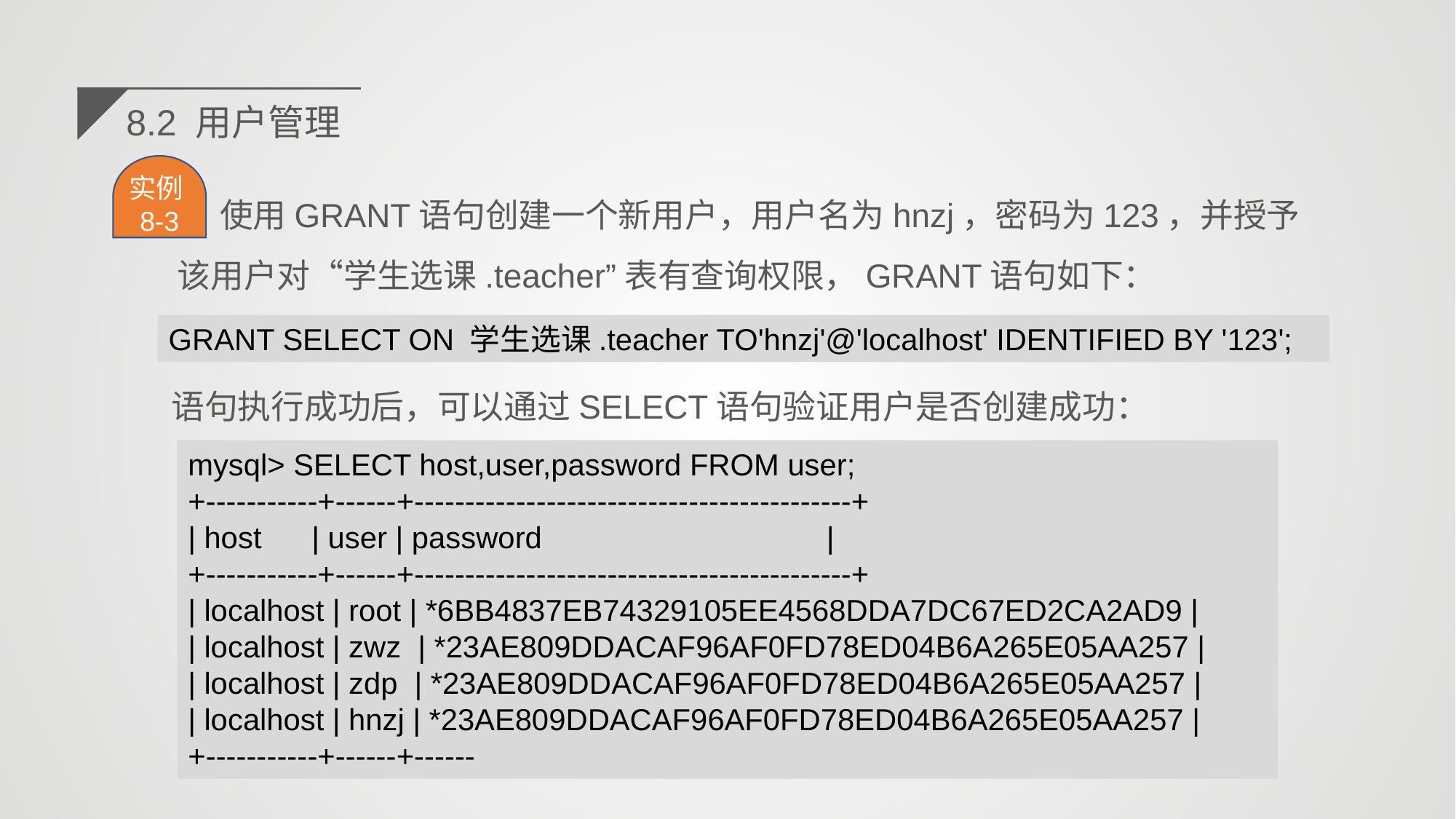

8.2 用户管理

实例8-3
使用GRANT语句创建一个新用户，用户名为hnzj，密码为123，并授予该用户对“学生选课.teacher”表有查询权限，GRANT语句如下：
GRANT SELECT ON 学生选课.teacher TO'hnzj'@'localhost' IDENTIFIED BY '123';
语句执行成功后，可以通过SELECT语句验证用户是否创建成功：
mysql> SELECT host,user,password FROM user;
+-----------+------+-------------------------------------------+
| host      | user | password                                  |
+-----------+------+-------------------------------------------+
| localhost | root | *6BB4837EB74329105EE4568DDA7DC67ED2CA2AD9 |
| localhost | zwz  | *23AE809DDACAF96AF0FD78ED04B6A265E05AA257 |
| localhost | zdp  | *23AE809DDACAF96AF0FD78ED04B6A265E05AA257 |
| localhost | hnzj | *23AE809DDACAF96AF0FD78ED04B6A265E05AA257 |
+-----------+------+------